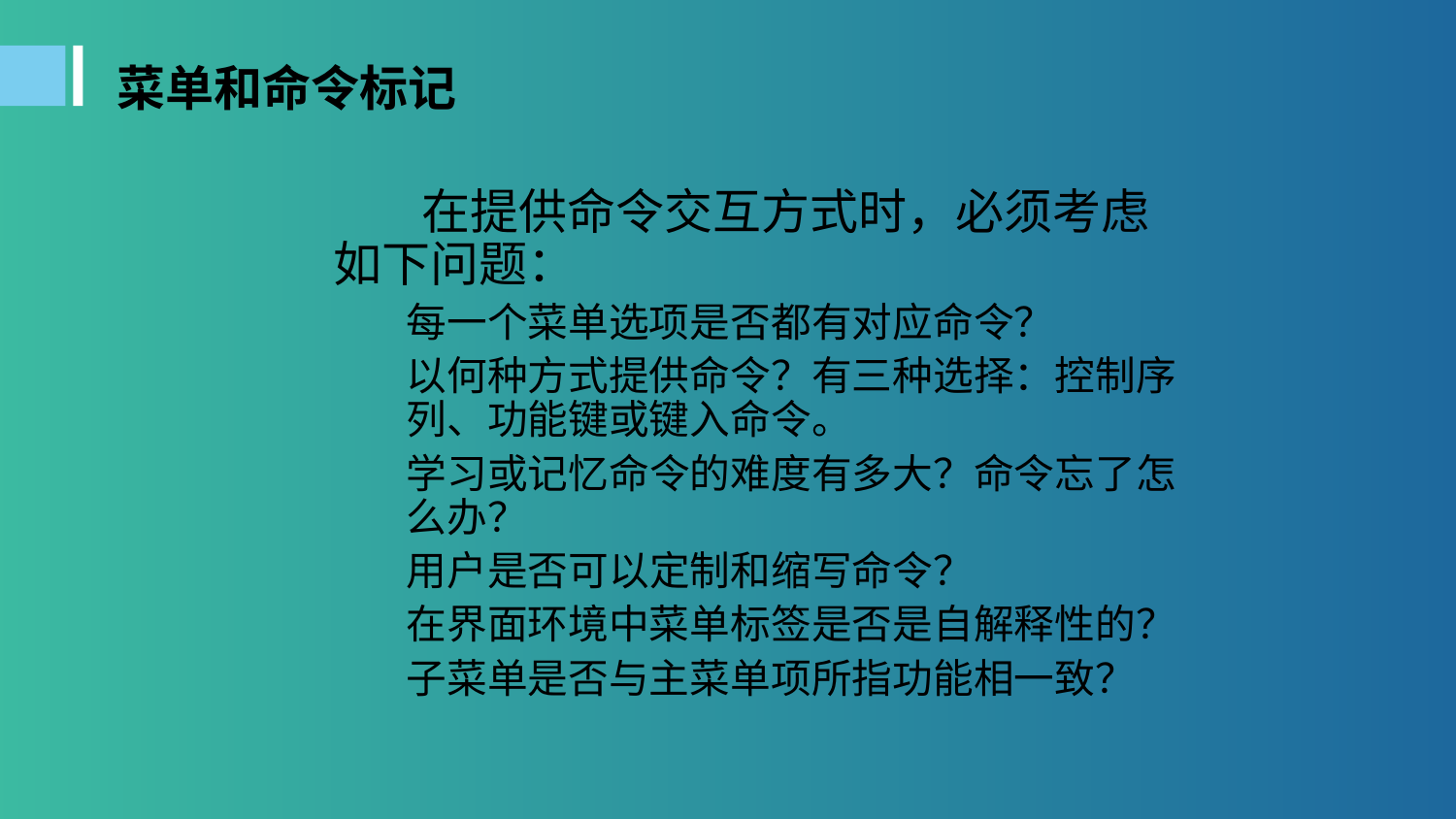

菜单和命令标记

       在提供命令交互方式时，必须考虑如下问题：
每一个菜单选项是否都有对应命令？
以何种方式提供命令？有三种选择：控制序列、功能键或键入命令。
学习或记忆命令的难度有多大？命令忘了怎么办？
用户是否可以定制和缩写命令？
在界面环境中菜单标签是否是自解释性的？
子菜单是否与主菜单项所指功能相一致？